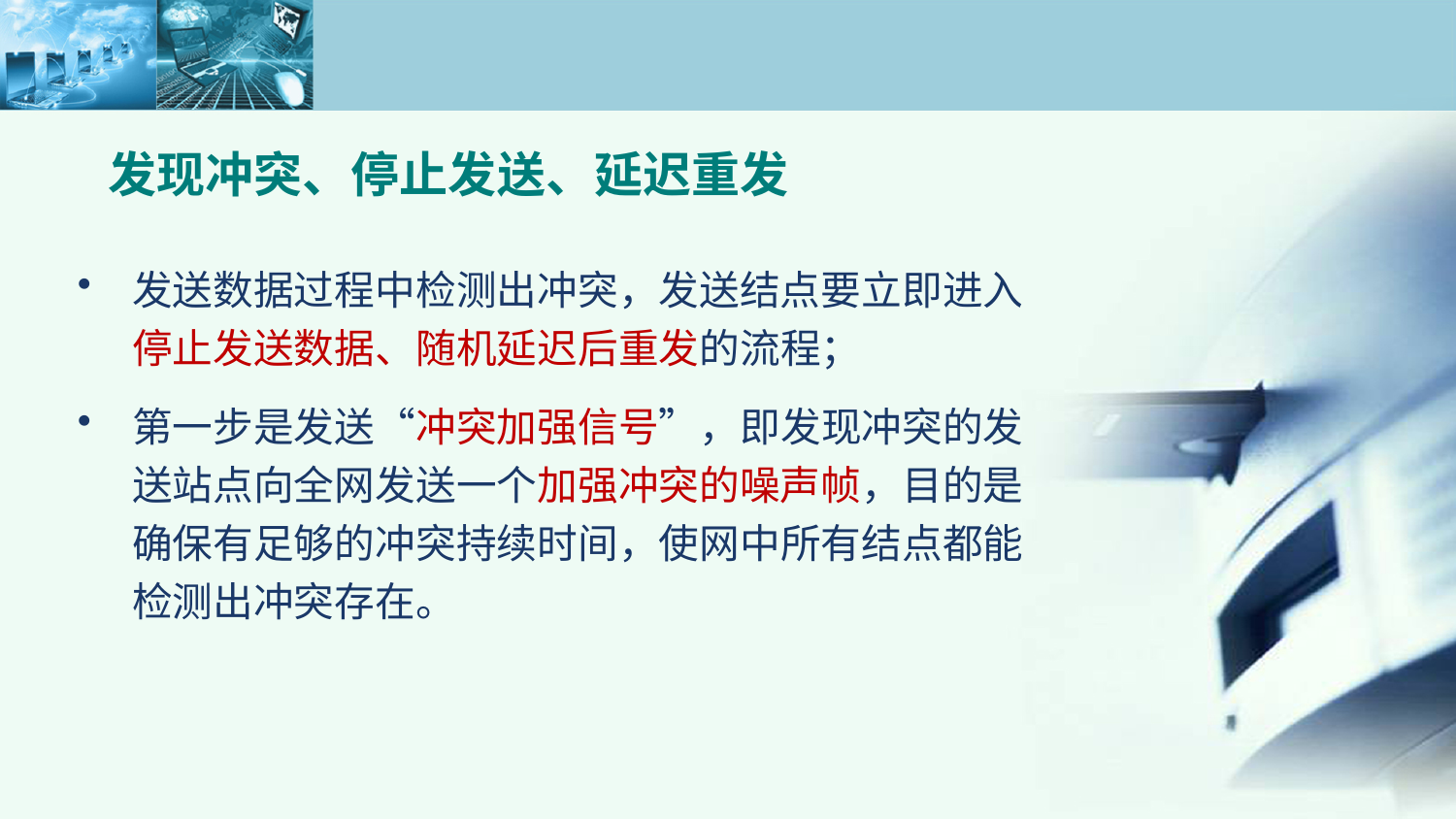

发现冲突、停止发送、延迟重发
发送数据过程中检测出冲突，发送结点要立即进入停止发送数据、随机延迟后重发的流程；
第一步是发送“冲突加强信号”，即发现冲突的发送站点向全网发送一个加强冲突的噪声帧，目的是确保有足够的冲突持续时间，使网中所有结点都能检测出冲突存在。